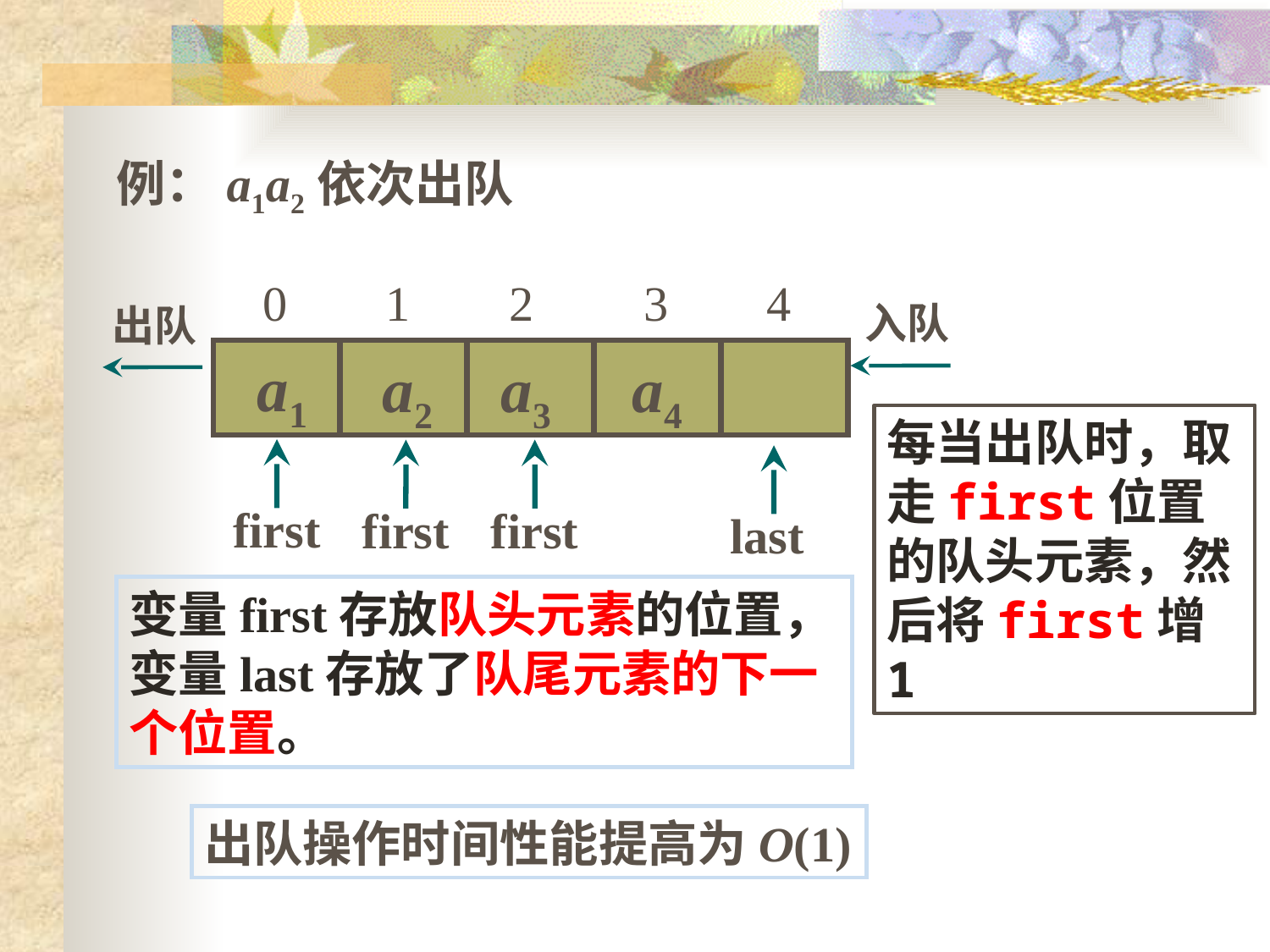

例：a1a2依次出队
0        1        2         3        4
入队
出队

a1
a2
a3
a4
每当出队时，取走first位置的队头元素，然后将first增1

first

first

first

last
变量first存放队头元素的位置，变量last存放了队尾元素的下一个位置。
出队操作时间性能提高为O(1)